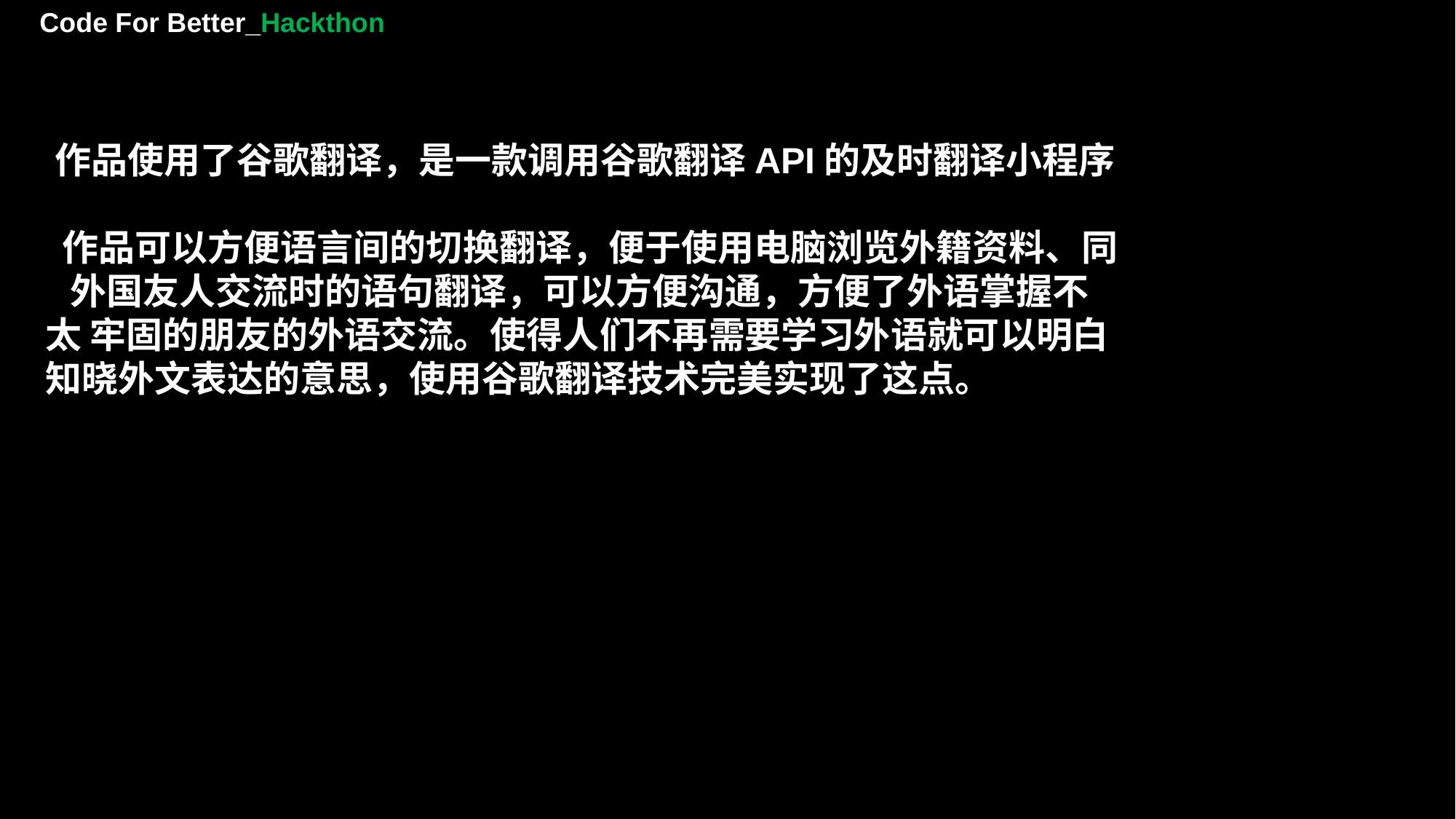

Code For Better_Hackthon
作品使用了谷歌翻译，是一款调用谷歌翻译API的及时翻译小程序

 作品可以方便语言间的切换翻译，便于使用电脑浏览外籍资料、同    外国友人交流时的语句翻译，可以方便沟通，方便了外语掌握不太 牢固的朋友的外语交流。使得人们不再需要学习外语就可以明白知晓外文表达的意思，使用谷歌翻译技术完美实现了这点。